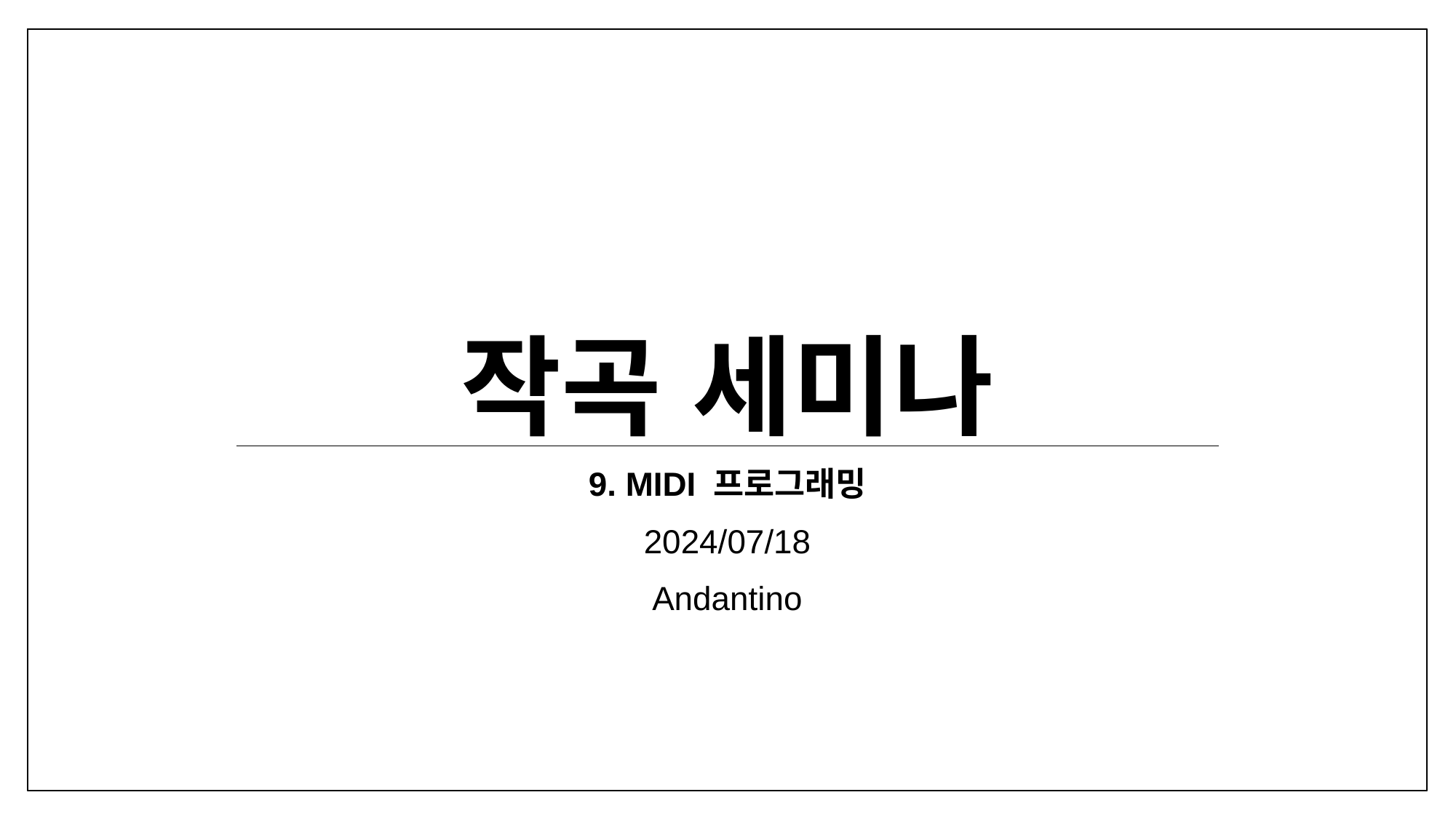

# 작곡 세미나
9. MIDI 프로그래밍
2024/07/18
Andantino